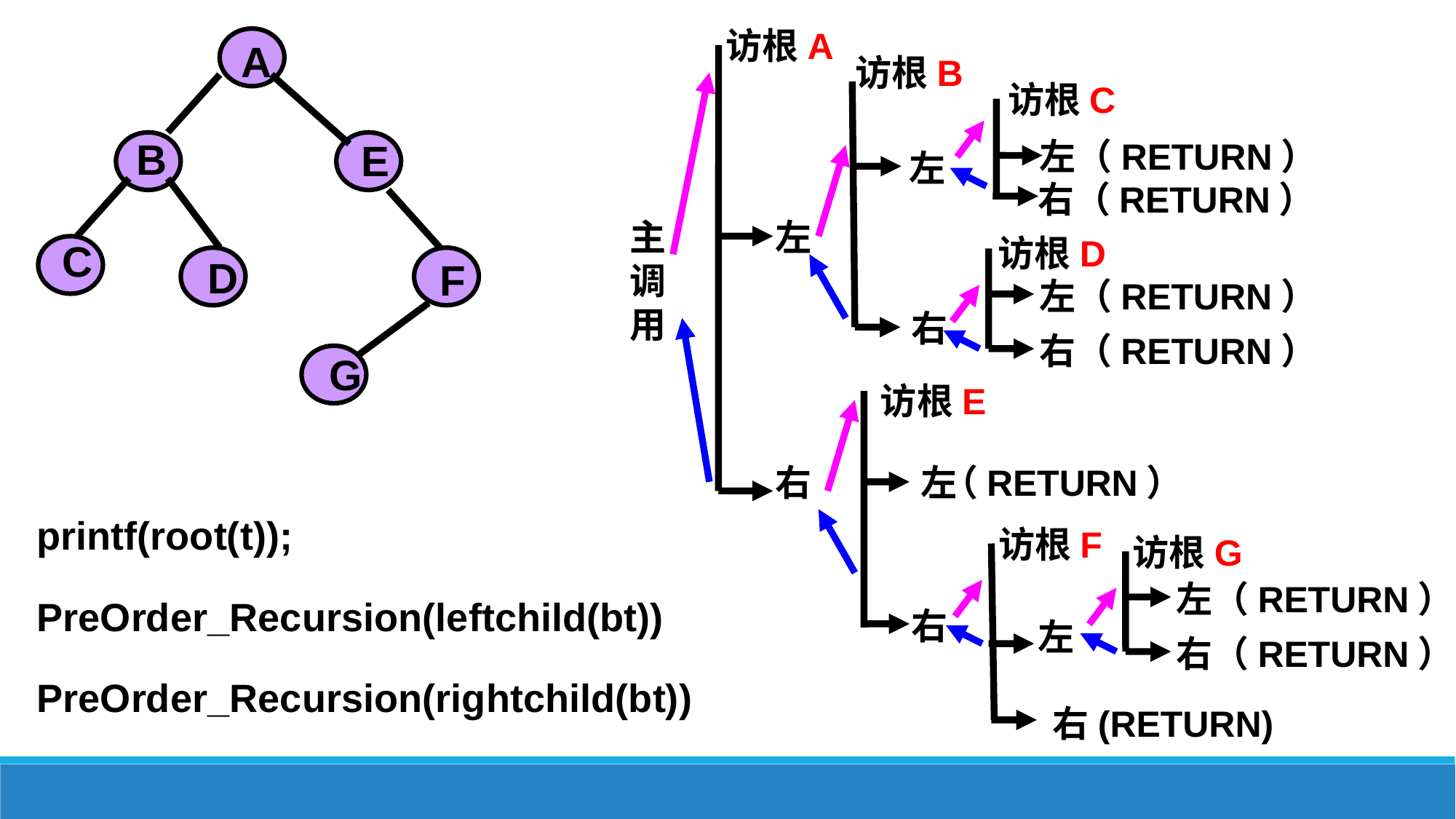

访根A

A

B
E

C

D

F

G
访根B

访根C

左（RETURN）
左

右（RETURN）

左
主
调
用
访根D

左（RETURN）

右

右（RETURN）

访根E

右
左
（RETURN）

printf(root(t));
PreOrder_Recursion(leftchild(bt))
PreOrder_Recursion(rightchild(bt))

访根F
访根G

左（RETURN）

右
左

右（RETURN）

右(RETURN)